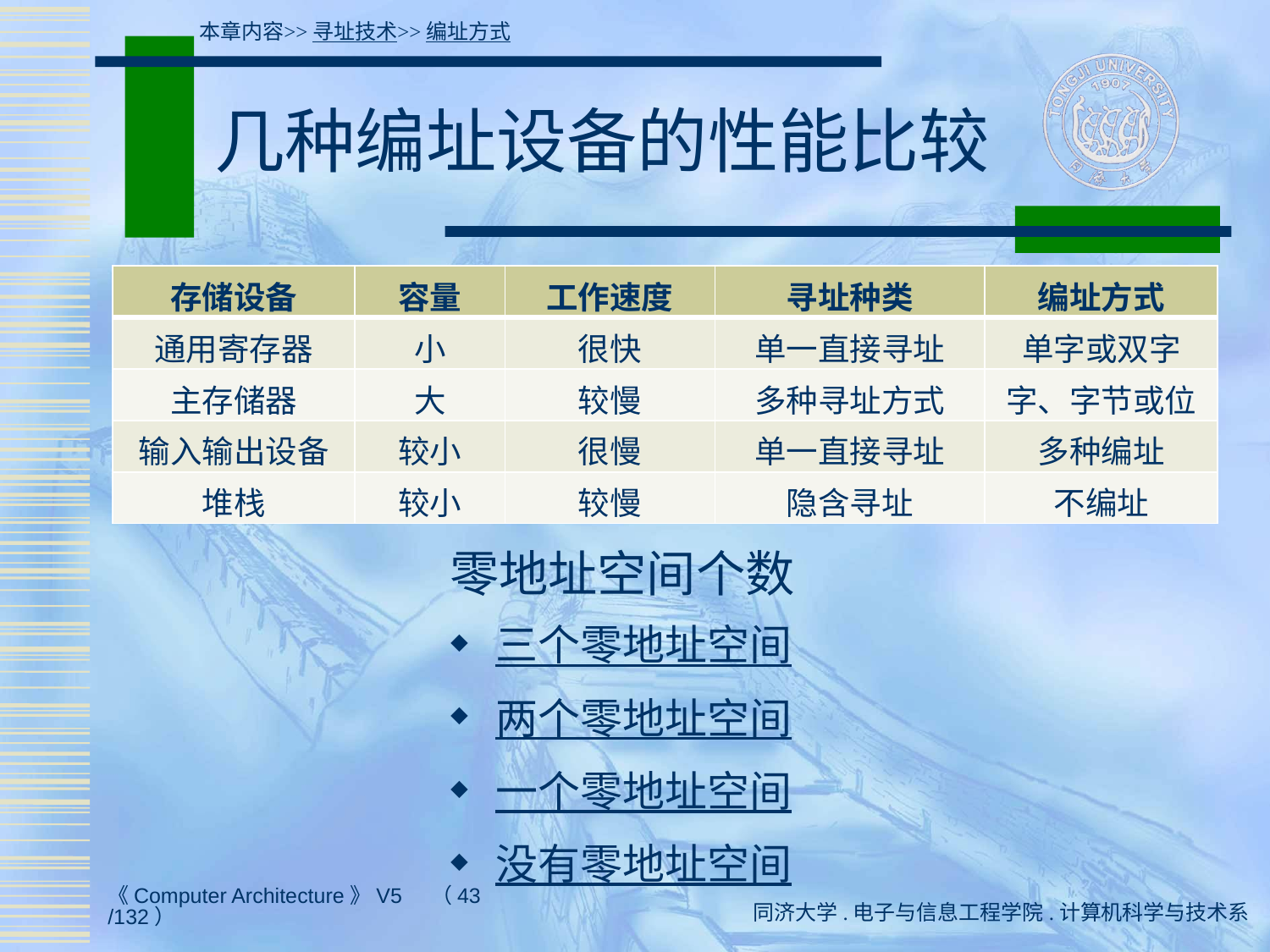

本章内容>>寻址技术>>编址方式
# 几种编址设备的性能比较
| 存储设备 | 容量 | 工作速度 | 寻址种类 | 编址方式 |
| --- | --- | --- | --- | --- |
| 通用寄存器 | 小 | 很快 | 单一直接寻址 | 单字或双字 |
| 主存储器 | 大 | 较慢 | 多种寻址方式 | 字、字节或位 |
| 输入输出设备 | 较小 | 很慢 | 单一直接寻址 | 多种编址 |
| 堆栈 | 较小 | 较慢 | 隐含寻址 | 不编址 |
零地址空间个数
三个零地址空间
两个零地址空间
一个零地址空间
没有零地址空间